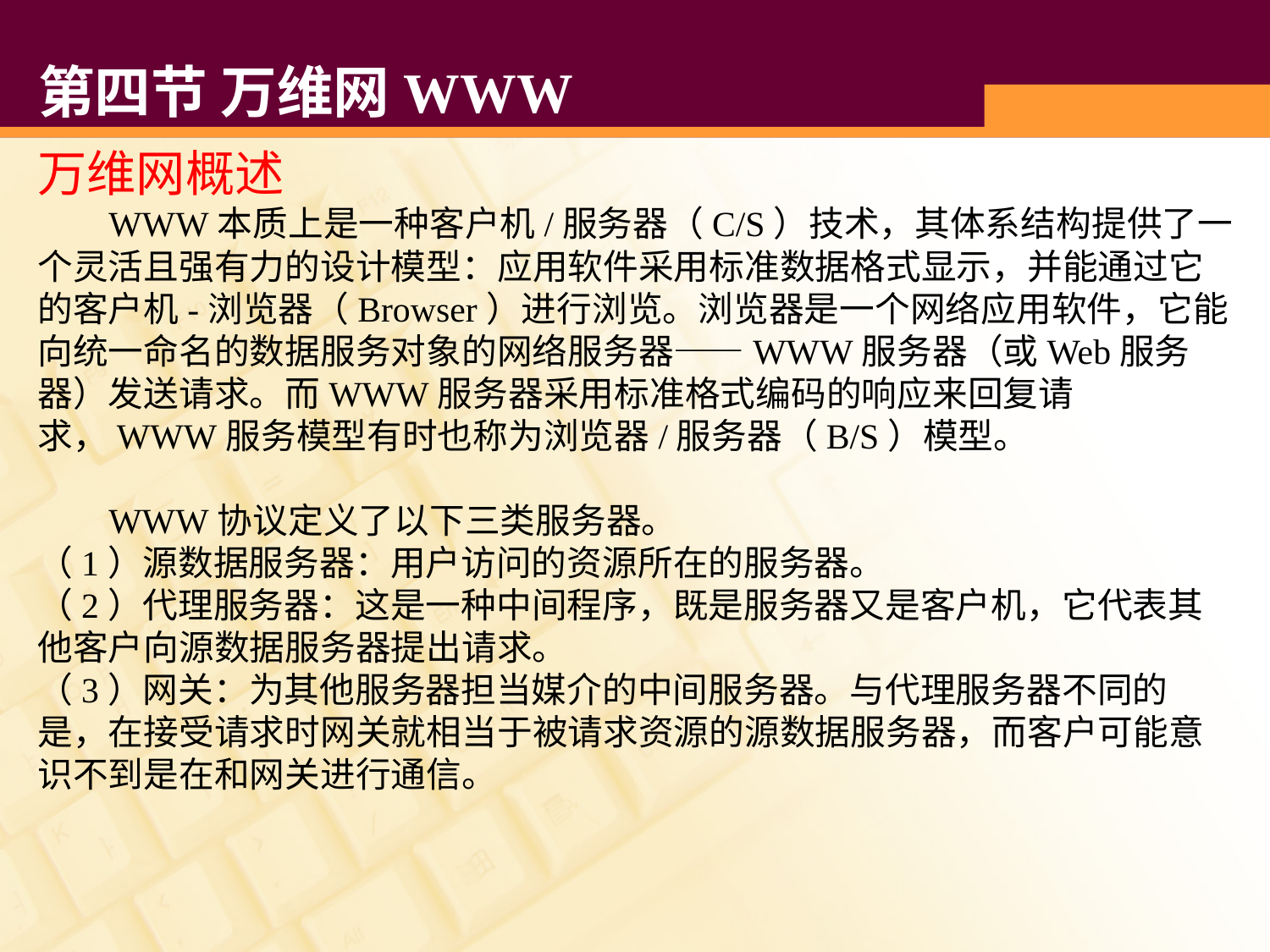

# 第四节 万维网WWW
万维网概述
        WWW本质上是一种客户机/服务器（C/S）技术，其体系结构提供了一个灵活且强有力的设计模型：应用软件采用标准数据格式显示，并能通过它的客户机-浏览器（Browser）进行浏览。浏览器是一个网络应用软件，它能向统一命名的数据服务对象的网络服务器——WWW服务器（或Web服务器）发送请求。而WWW服务器采用标准格式编码的响应来回复请求，WWW服务模型有时也称为浏览器/服务器（B/S）模型。

        WWW协议定义了以下三类服务器。
（1）源数据服务器：用户访问的资源所在的服务器。
（2）代理服务器：这是一种中间程序，既是服务器又是客户机，它代表其他客户向源数据服务器提出请求。
（3）网关：为其他服务器担当媒介的中间服务器。与代理服务器不同的是，在接受请求时网关就相当于被请求资源的源数据服务器，而客户可能意识不到是在和网关进行通信。